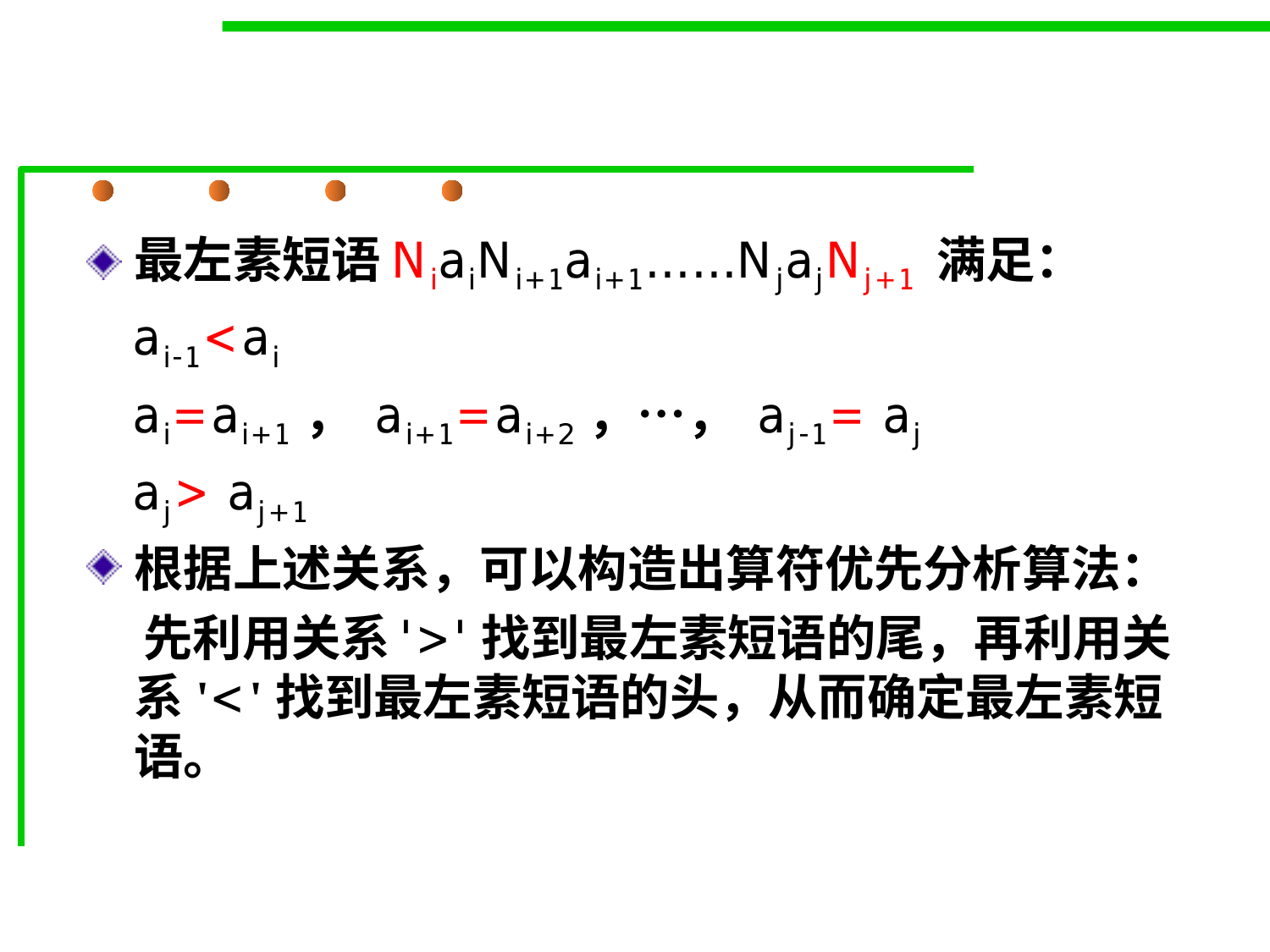

#
最左素短语NiaiNi+1ai+1......NjajNj+1 满足：
	ai-1<ai
	ai=ai+1， ai+1=ai+2，…， aj-1= aj
	aj> aj+1
根据上述关系，可以构造出算符优先分析算法：
    先利用关系'>'找到最左素短语的尾，再利用关系'<'找到最左素短语的头，从而确定最左素短语。